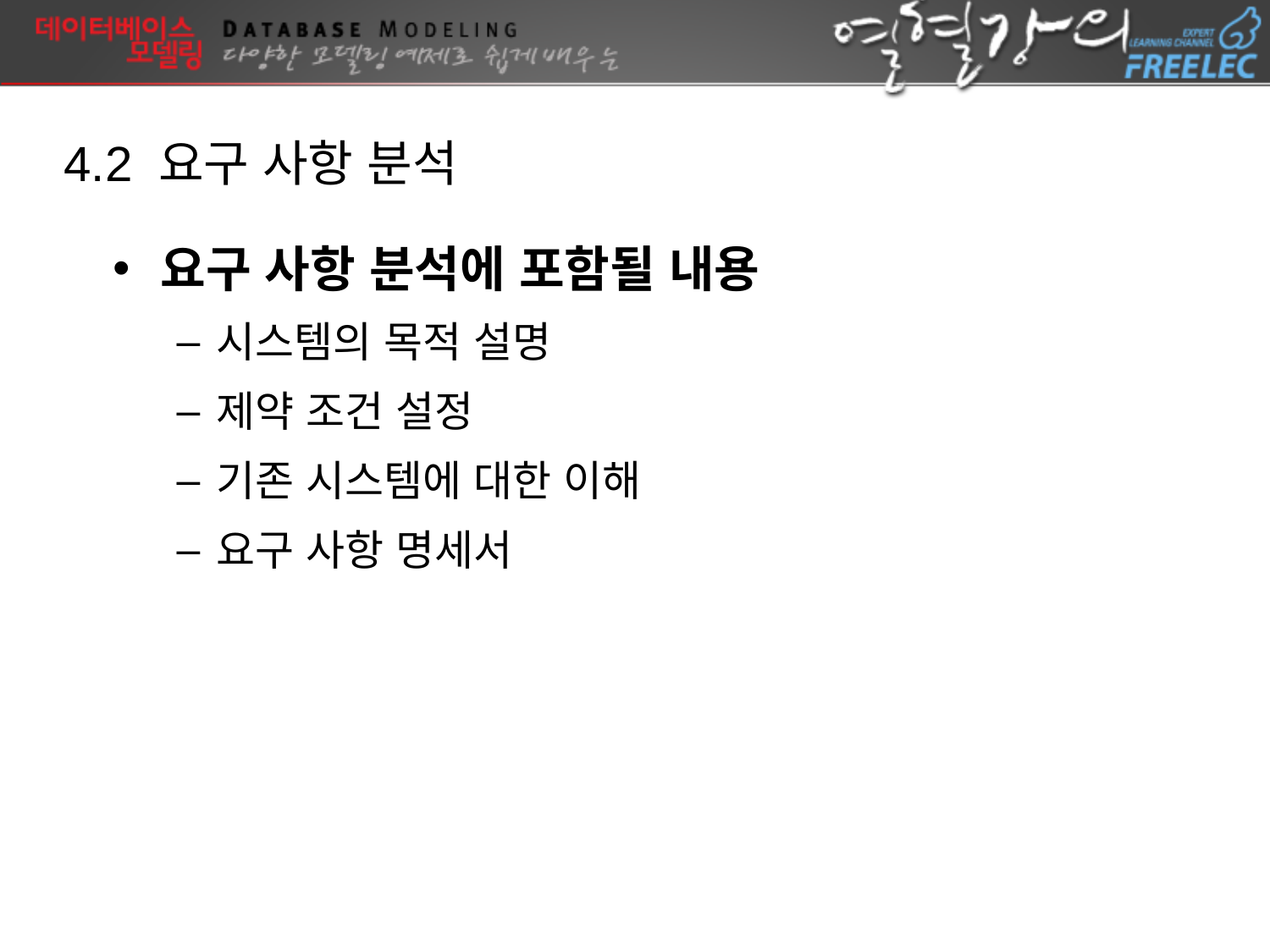

4.2 요구 사항 분석
요구 사항 분석에 포함될 내용
시스템의 목적 설명
제약 조건 설정
기존 시스템에 대한 이해
요구 사항 명세서